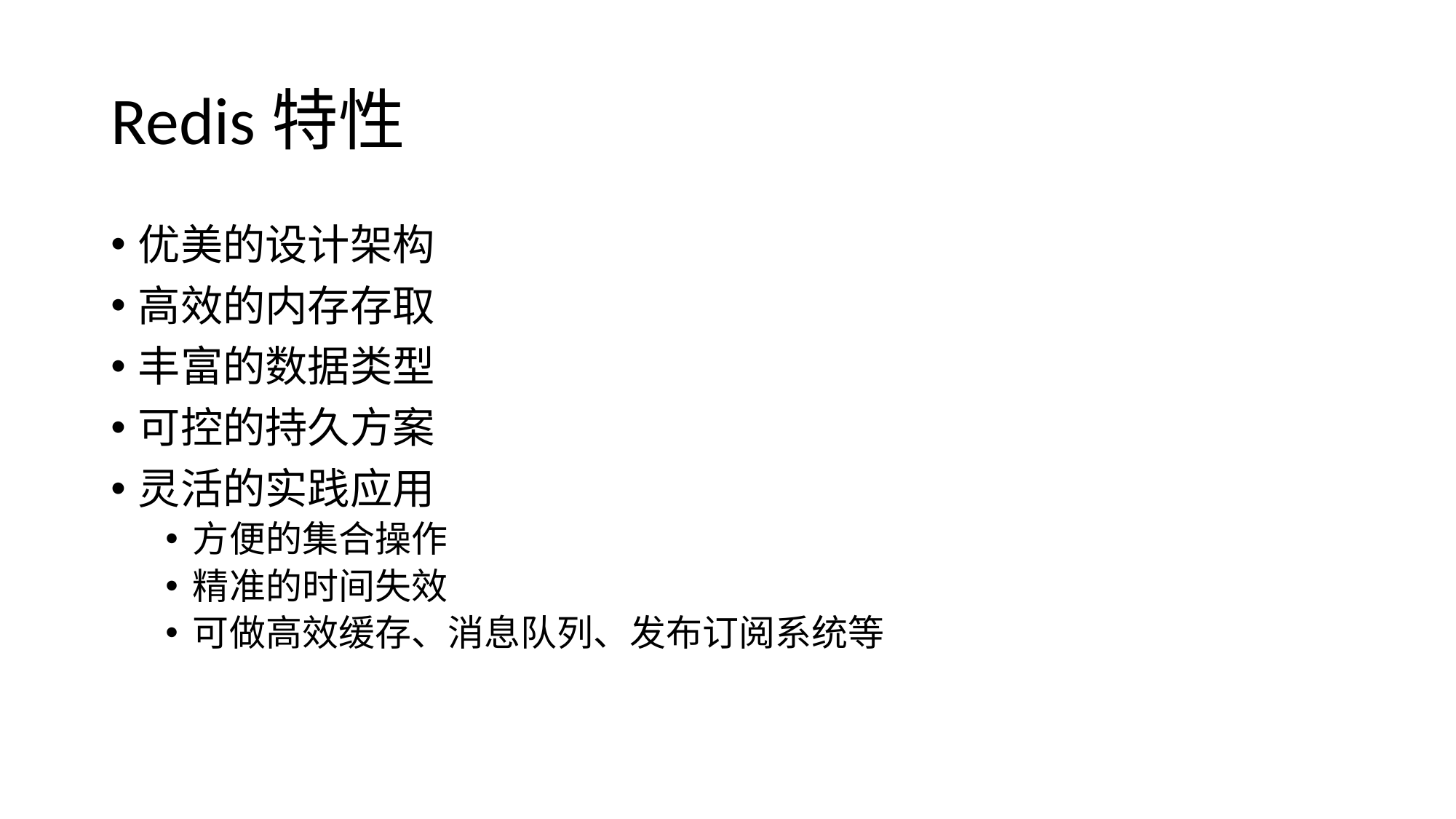

# Redis特性
优美的设计架构
高效的内存存取
丰富的数据类型
可控的持久方案
灵活的实践应用
方便的集合操作
精准的时间失效
可做高效缓存、消息队列、发布订阅系统等